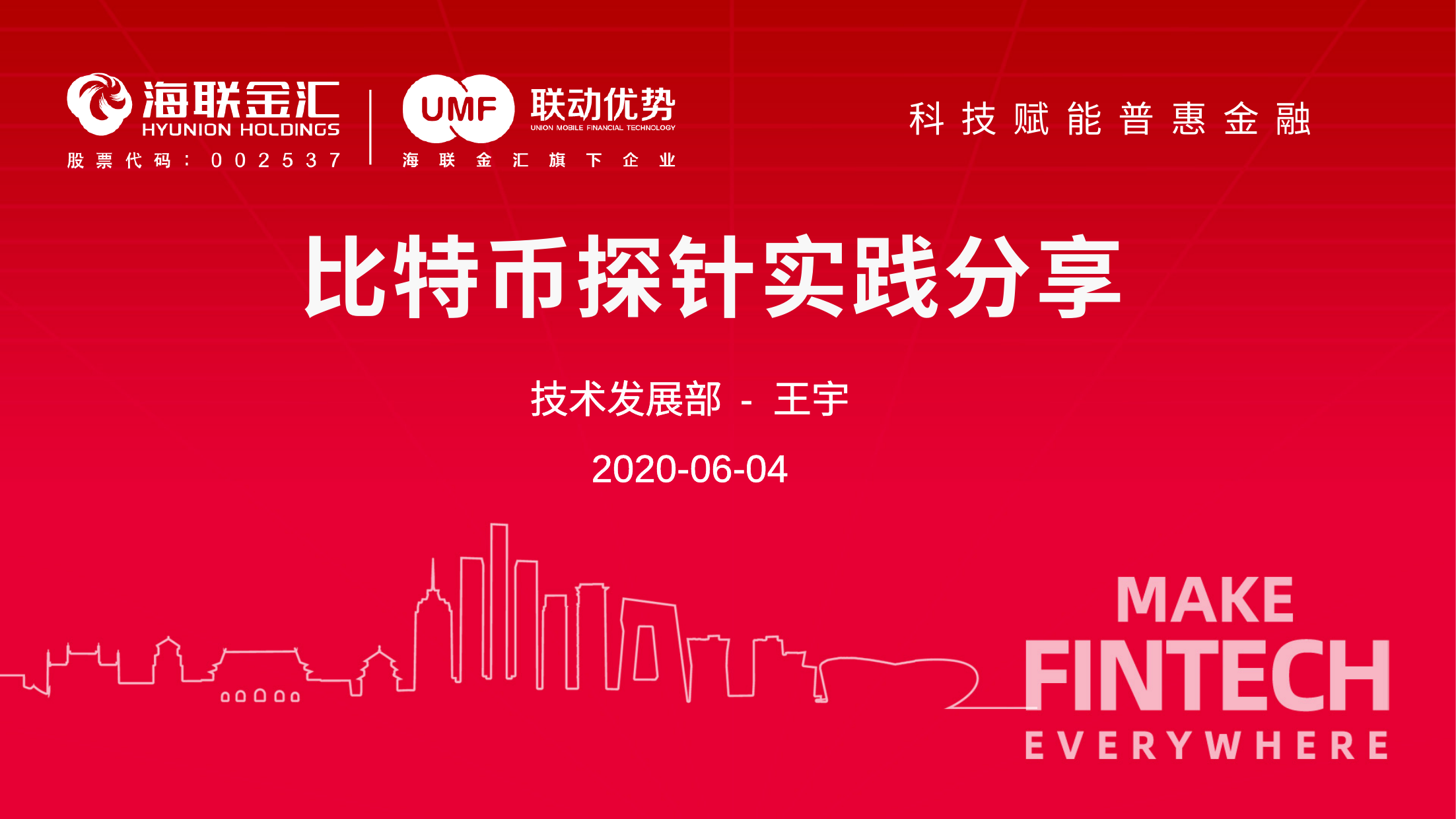

科  技  赋  能  普  惠  金  融
比特币探针实践分享
技术发展部 - 王宇
2020-06-04